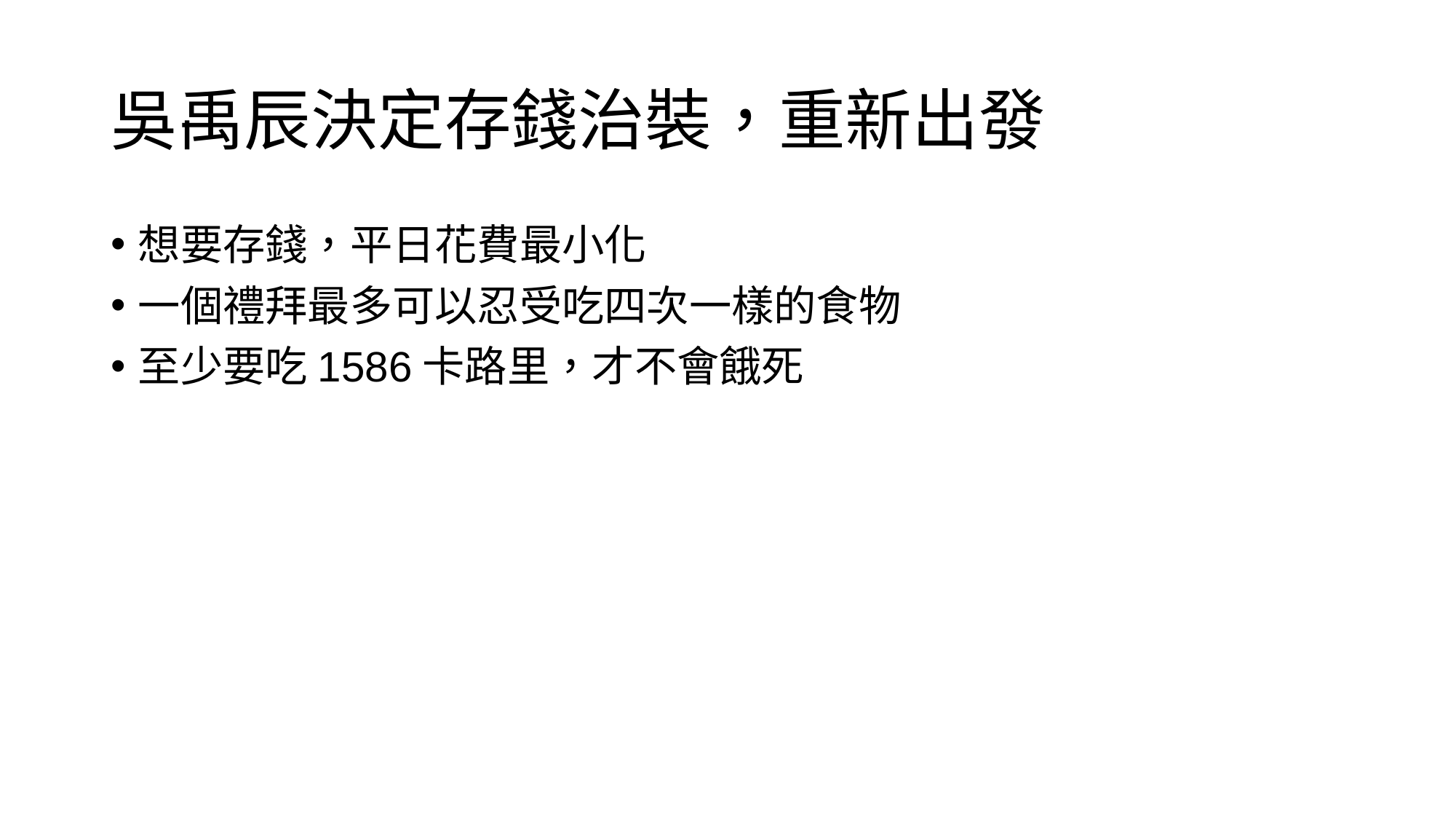

# 吳禹辰決定存錢治裝，重新出發
想要存錢，平日花費最小化
一個禮拜最多可以忍受吃四次一樣的食物
至少要吃1586卡路里，才不會餓死